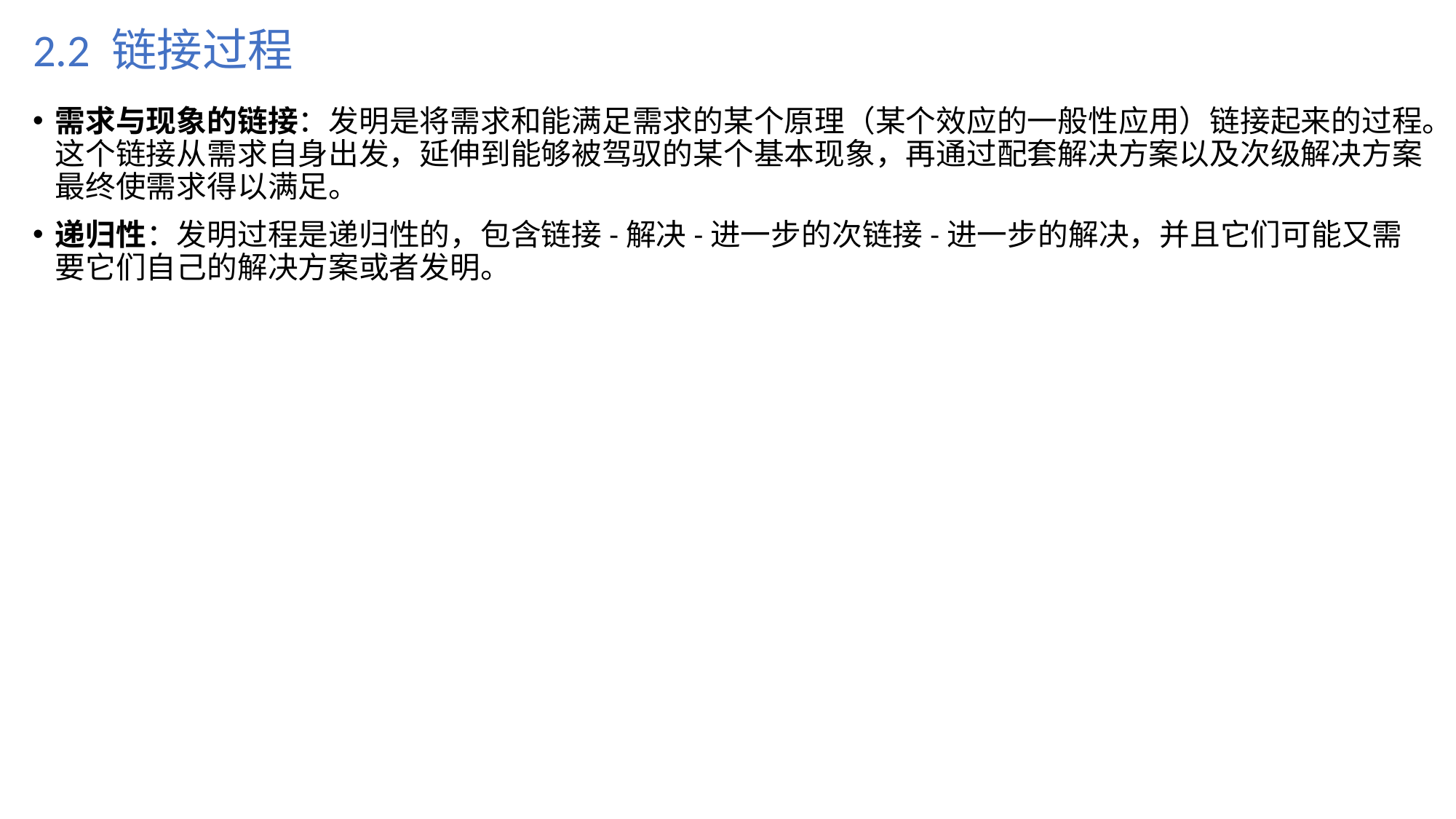

# 2.2 链接过程
需求与现象的链接：发明是将需求和能满足需求的某个原理（某个效应的一般性应用）链接起来的过程。这个链接从需求自身出发，延伸到能够被驾驭的某个基本现象，再通过配套解决方案以及次级解决方案最终使需求得以满足。
递归性：发明过程是递归性的，包含链接-解决-进一步的次链接-进一步的解决，并且它们可能又需要它们自己的解决方案或者发明。